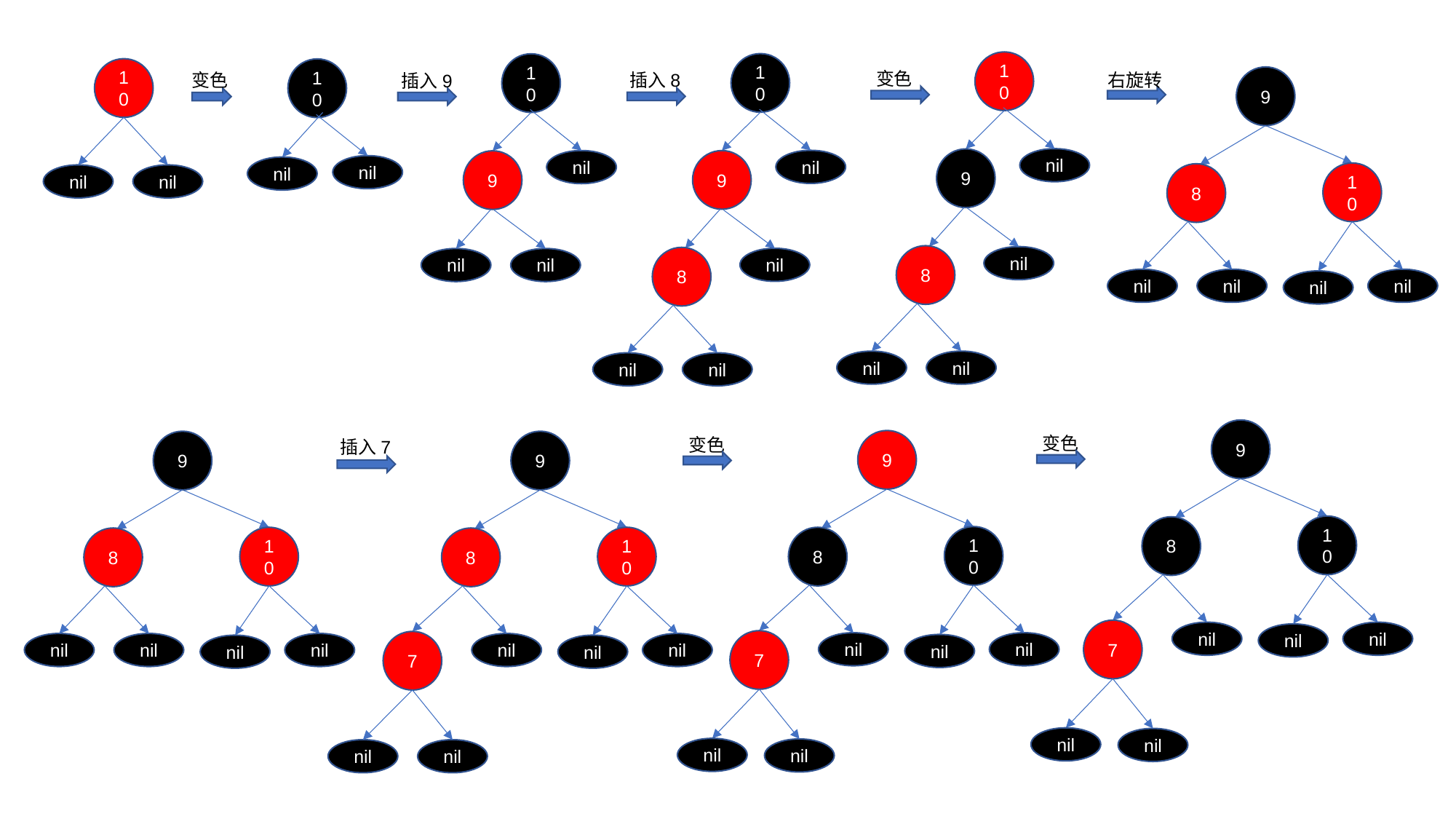

10
10
10
10
10
变色
插入8
右旋转
变色
插入9
9

nil
9
nil
nil
9
9
nil
nil
10
8
nil
nil
8
nil
8
nil
nil
nil
nil
nil
nil
nil
nil
nil
nil
nil
9
变色
变色
插入7
9
9
9

10
8
10
10
10
8
8
8
7
nil
nil
nil
7
7
nil
nil
nil
nil
nil
nil
nil
nil
nil
nil
nil
nil
nil
nil
nil
nil